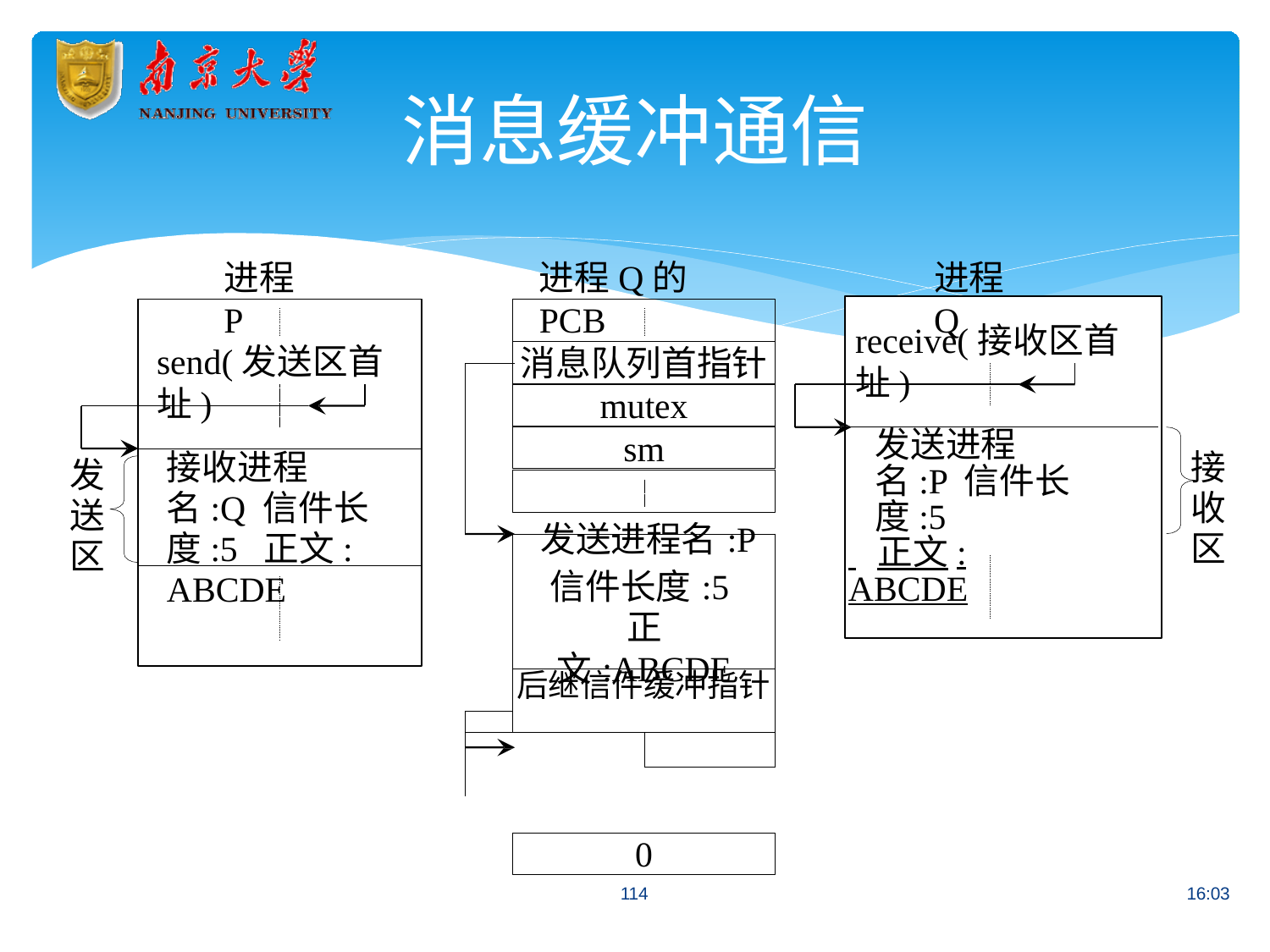

# 消息缓冲通信

进程P
进程Q的PCB
进程Q

receive(接收区首址)
send(发送区首址)

消息队列首指针

mutex

发送进程名:P 信件长度:5
 	正文: ABCDE
sm

接收进程名:Q 信件长度:5  正文: ABCDE
接 收 区

发 送 区

|  | 发送进程名:P 信件长度:5 正文:ABCDE |  |
| --- | --- | --- |
|  | 后继信件缓冲指针 |  |
|  |  |  |
|  |  |  |
|  |  |  |

0
114
16:03